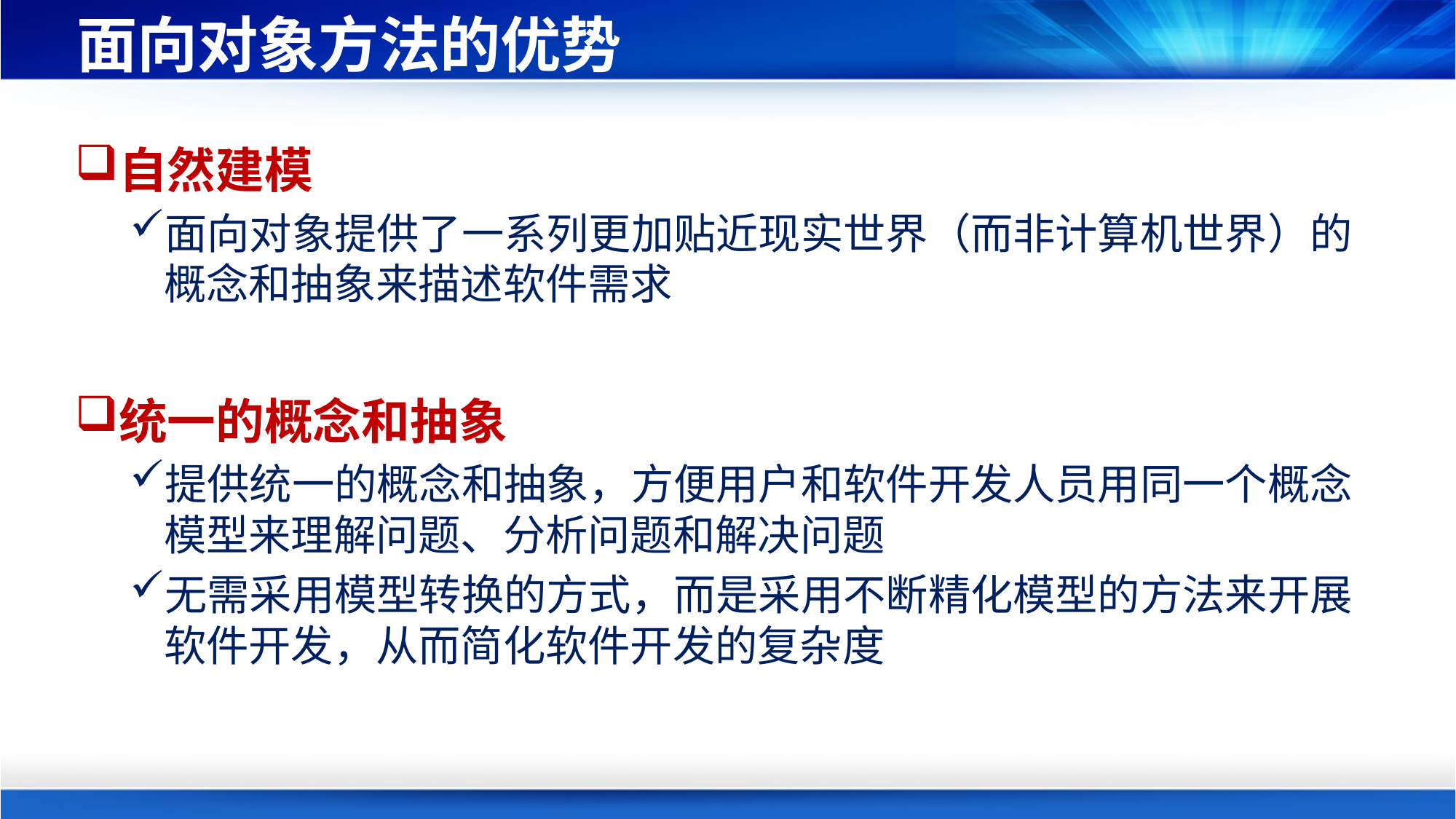

# 面向对象方法的优势
自然建模
面向对象提供了一系列更加贴近现实世界（而非计算机世界）的概念和抽象来描述软件需求

统一的概念和抽象
提供统一的概念和抽象，方便用户和软件开发人员用同一个概念模型来理解问题、分析问题和解决问题
无需采用模型转换的方式，而是采用不断精化模型的方法来开展软件开发，从而简化软件开发的复杂度